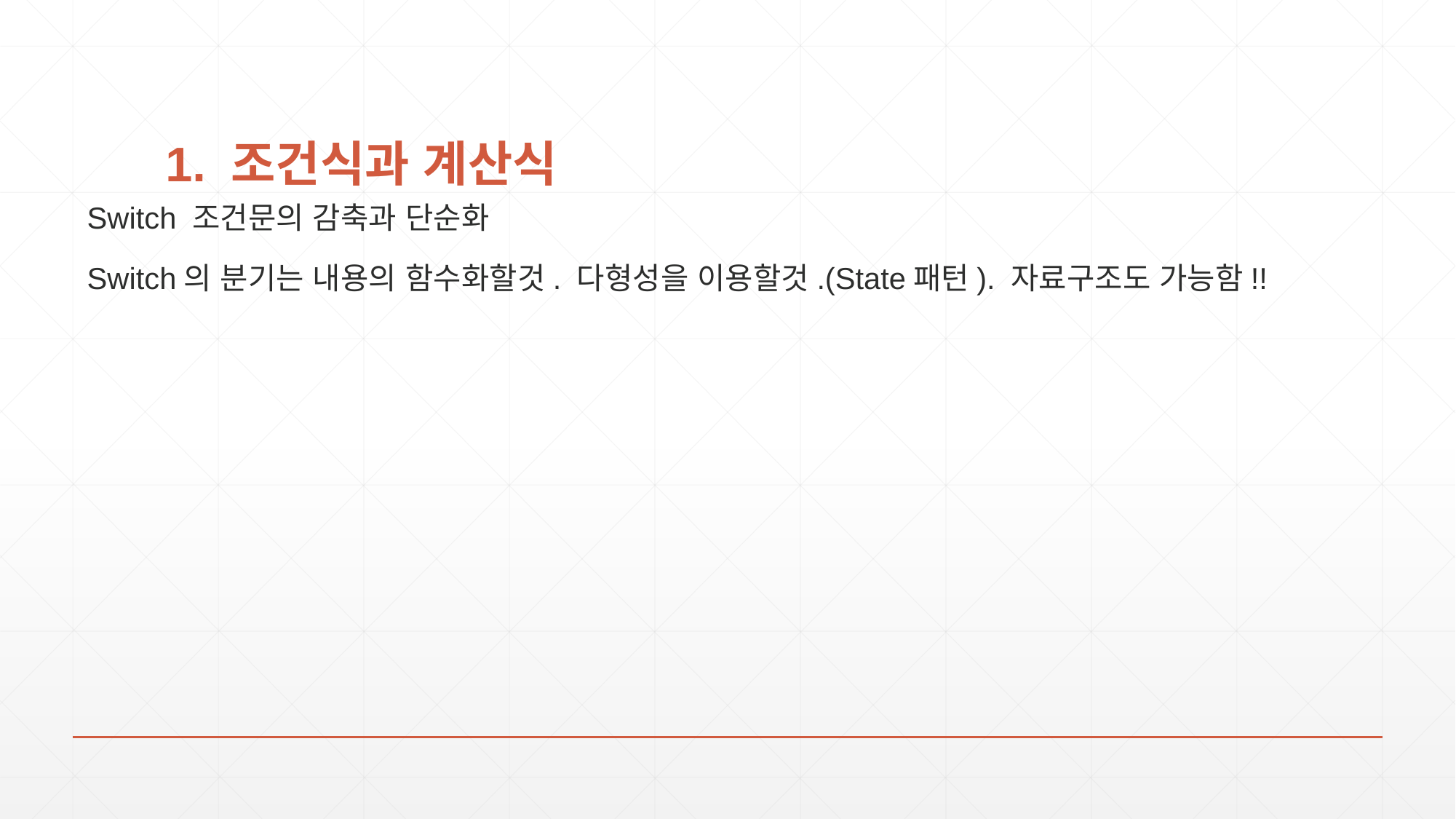

# 1. 조건식과 계산식
Switch 조건문의 감축과 단순화
Switch의 분기는 내용의 함수화할것. 다형성을 이용할것.(State패턴). 자료구조도 가능함!!